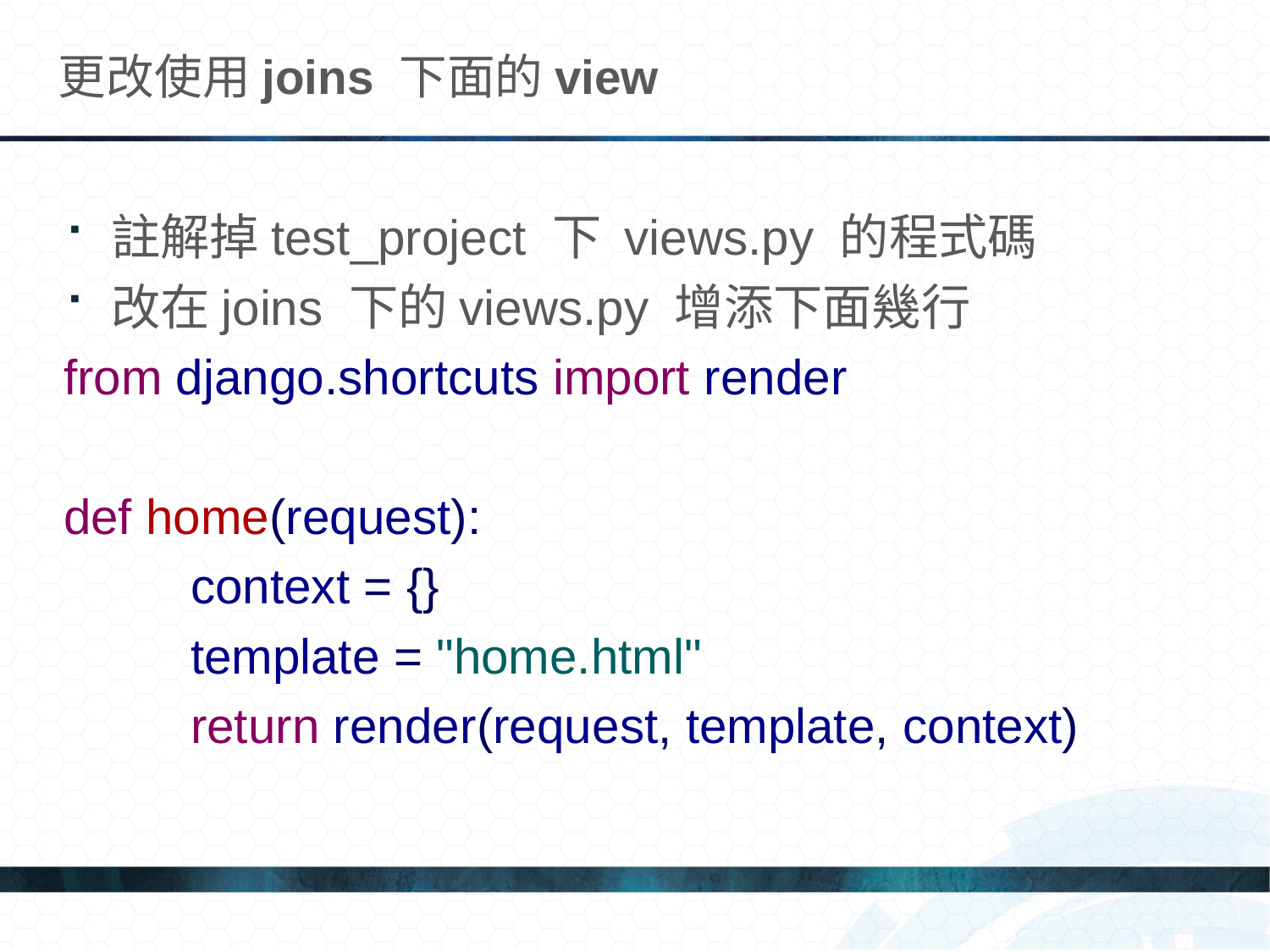

# 更改使用joins 下面的view
註解掉test_project 下 views.py 的程式碼
改在joins 下的views.py 增添下面幾行
from django.shortcuts import render

def home(request):
	context = {}
	template = "home.html"
	return render(request, template, context)